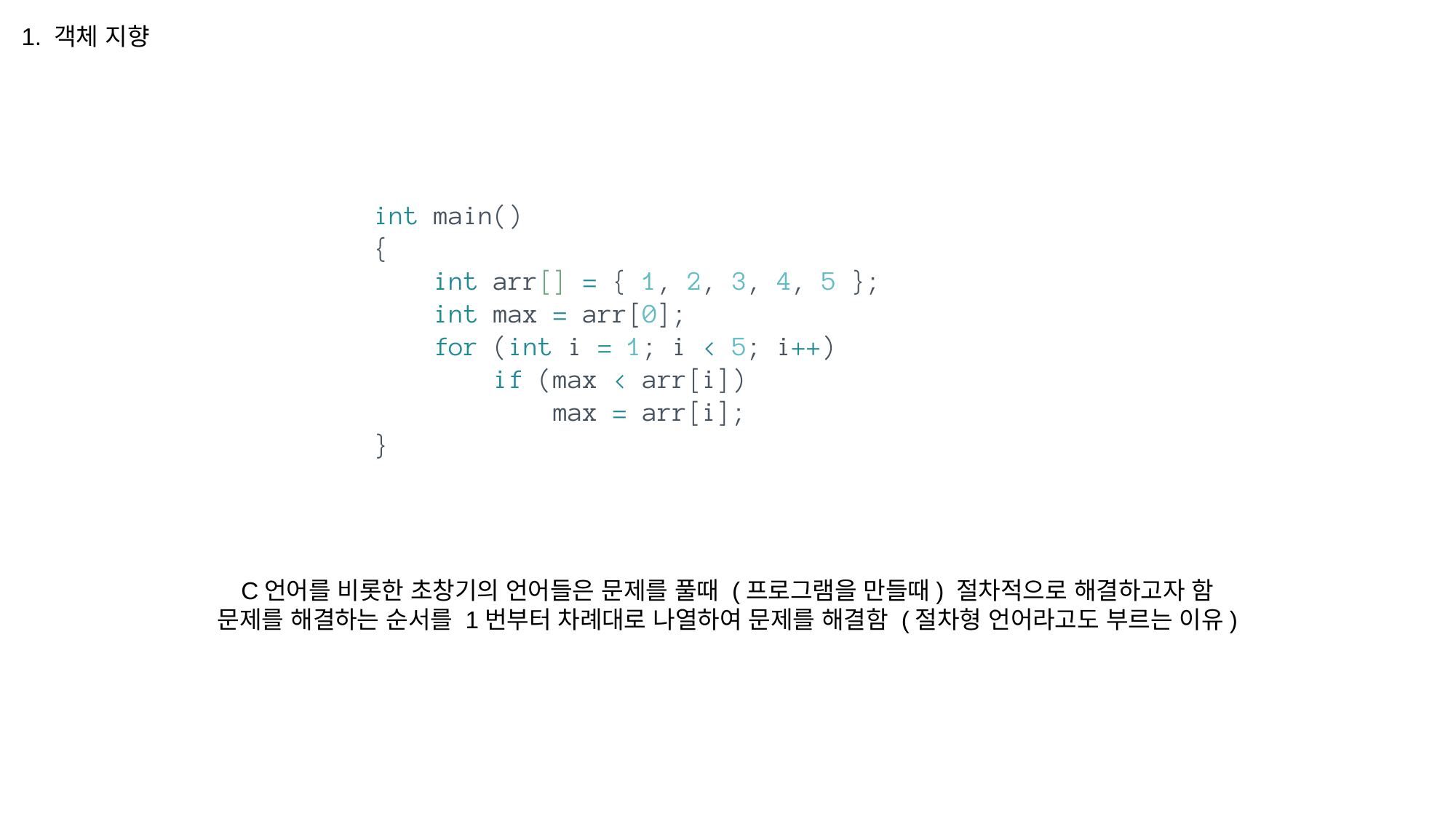

1. 객체 지향
int main()
{
    int arr[] = { 1, 2, 3, 4, 5 };
    int max = arr[0];
    for (int i = 1; i < 5; i++)
        if (max < arr[i])
            max = arr[i];
}
C언어를 비롯한 초창기의 언어들은 문제를 풀때 (프로그램을 만들때) 절차적으로 해결하고자 함
문제를 해결하는 순서를 1번부터 차례대로 나열하여 문제를 해결함 (절차형 언어라고도 부르는 이유)